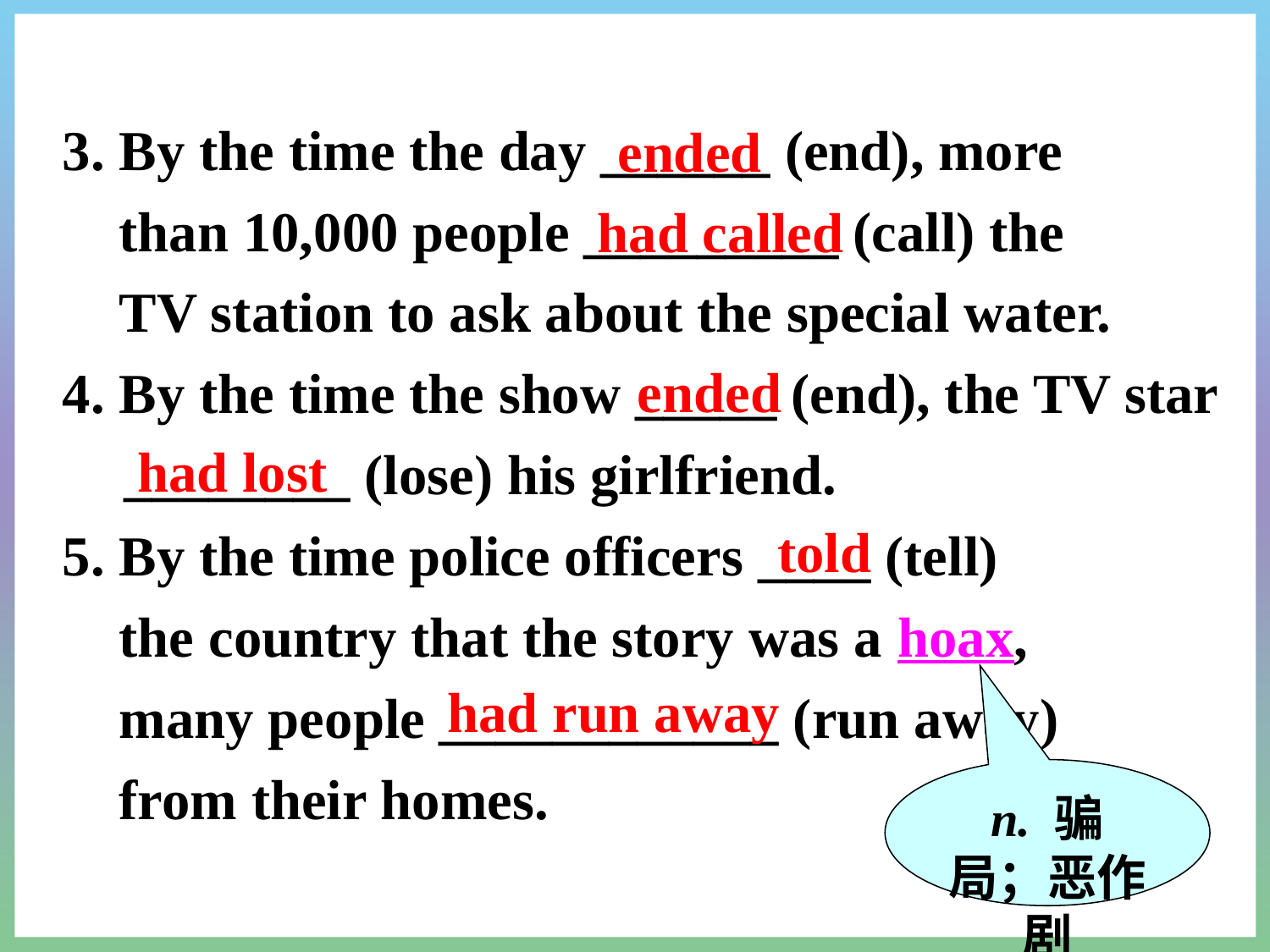

3. By the time the day ______ (end), more
    than 10,000 people _________ (call) the
    TV station to ask about the special water.
4. By the time the show _____ (end), the TV star ________ (lose) his girlfriend.
5. By the time police officers ____ (tell)
    the country that the story was a hoax,
    many people ____________ (run away)
    from their homes.
ended
had called
ended
had lost
told
had run away
n. 骗局；恶作剧